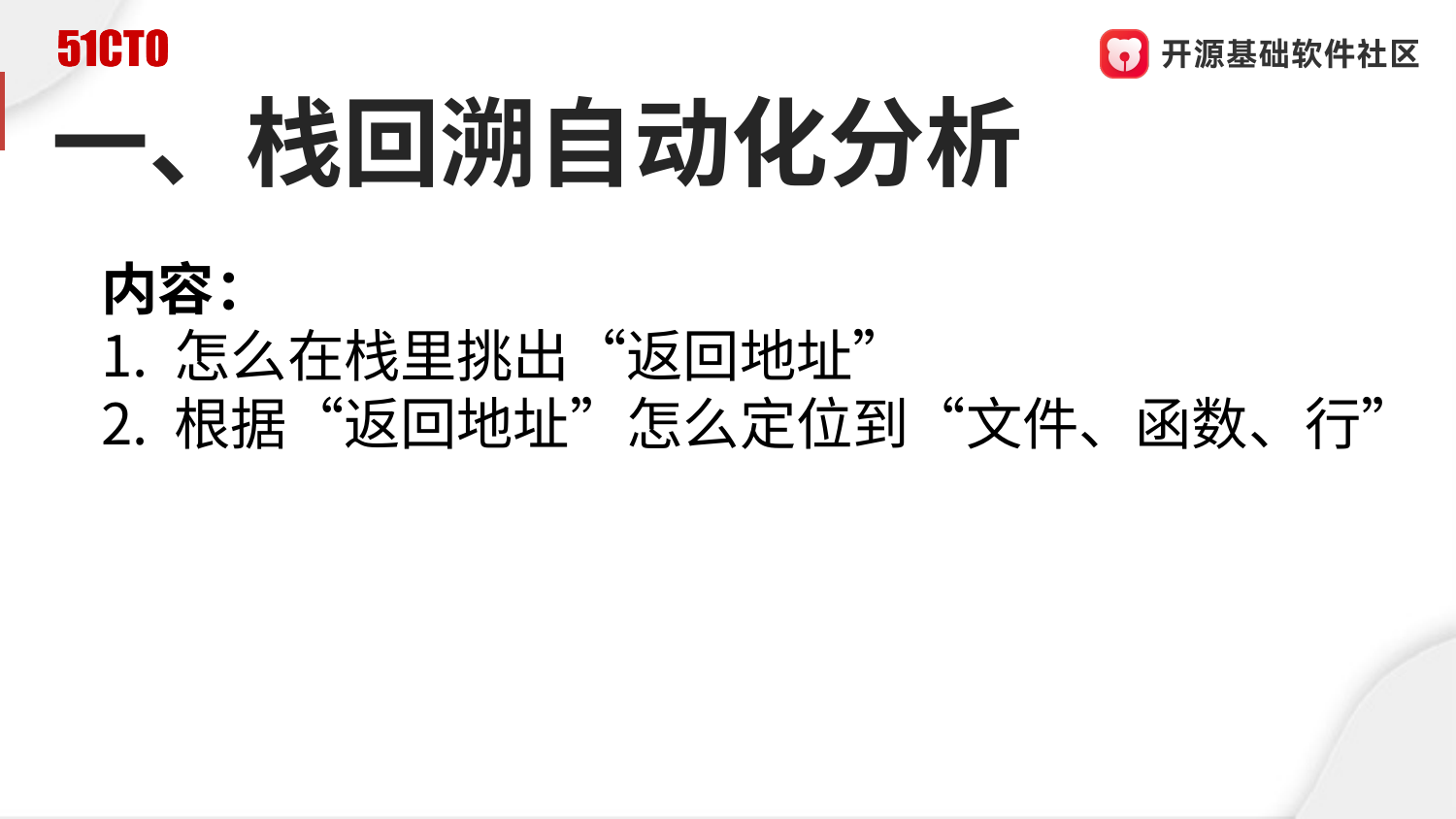

一、栈回溯自动化分析
内容：
怎么在栈里挑出“返回地址”
根据“返回地址”怎么定位到“文件、函数、行”